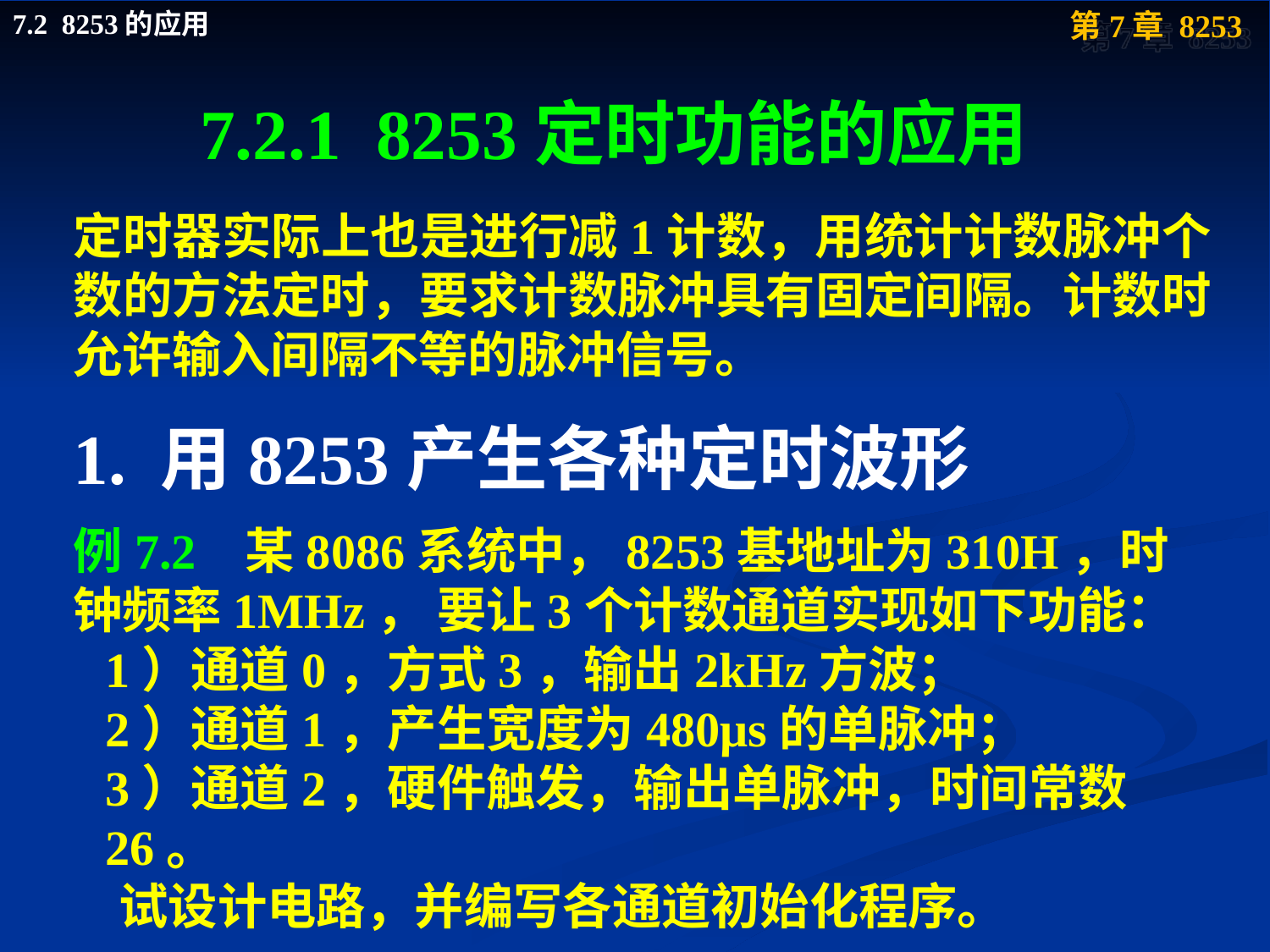

# 7.2.1  8253定时功能的应用
定时器实际上也是进行减1计数，用统计计数脉冲个数的方法定时，要求计数脉冲具有固定间隔。计数时允许输入间隔不等的脉冲信号。
1. 用8253产生各种定时波形
例7.2   某8086系统中，8253基地址为310H，时钟频率1MHz， 要让3个计数通道实现如下功能：
1）通道0，方式3，输出2kHz方波；
2）通道1，产生宽度为480μs的单脉冲；
3）通道2，硬件触发，输出单脉冲，时间常数26。
   试设计电路，并编写各通道初始化程序。